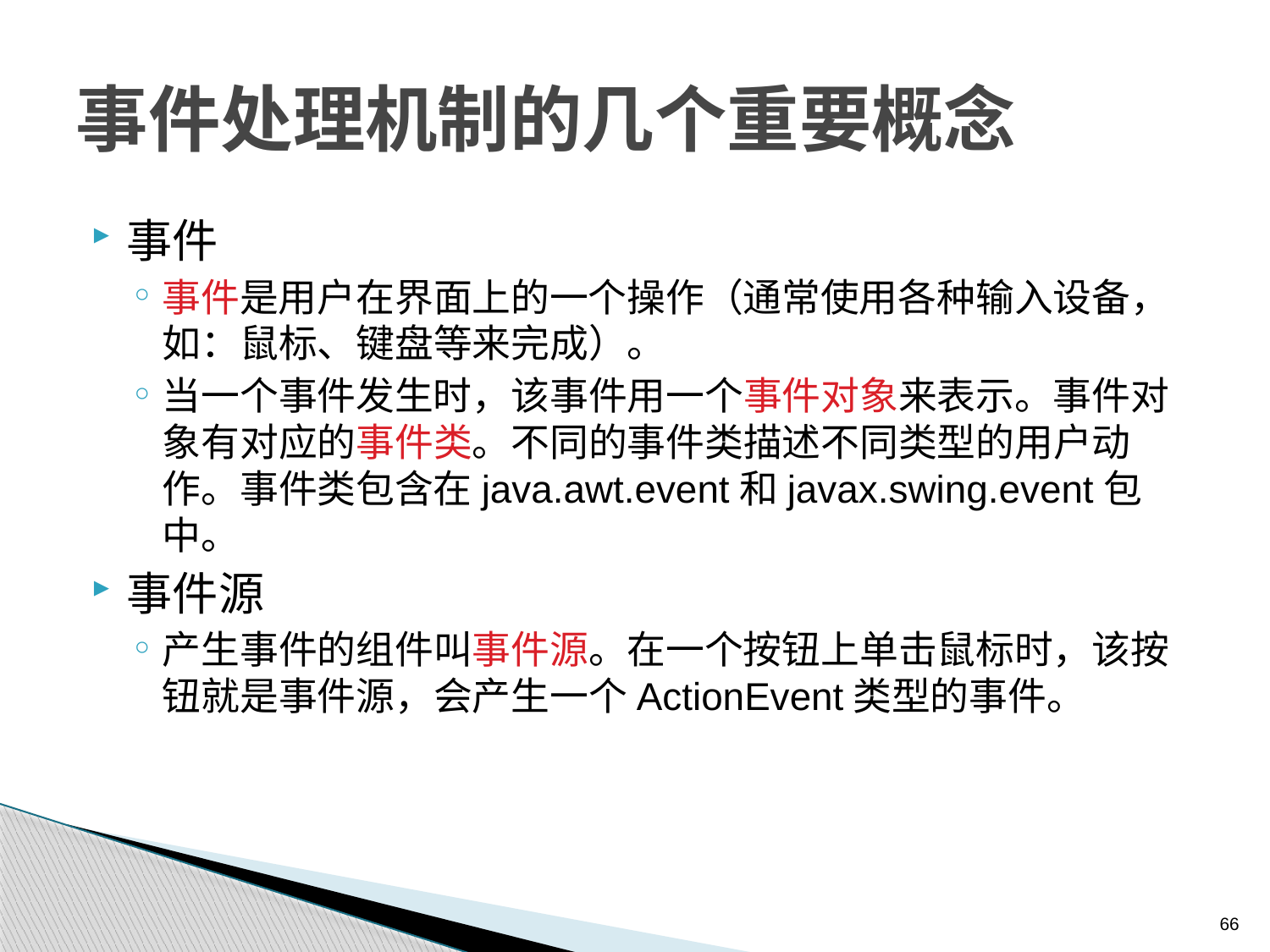

# 事件处理机制的几个重要概念
事件
事件是用户在界面上的一个操作（通常使用各种输入设备，如：鼠标、键盘等来完成）。
当一个事件发生时，该事件用一个事件对象来表示。事件对象有对应的事件类。不同的事件类描述不同类型的用户动作。事件类包含在java.awt.event和javax.swing.event包中。
事件源
产生事件的组件叫事件源。在一个按钮上单击鼠标时，该按钮就是事件源，会产生一个ActionEvent类型的事件。
66